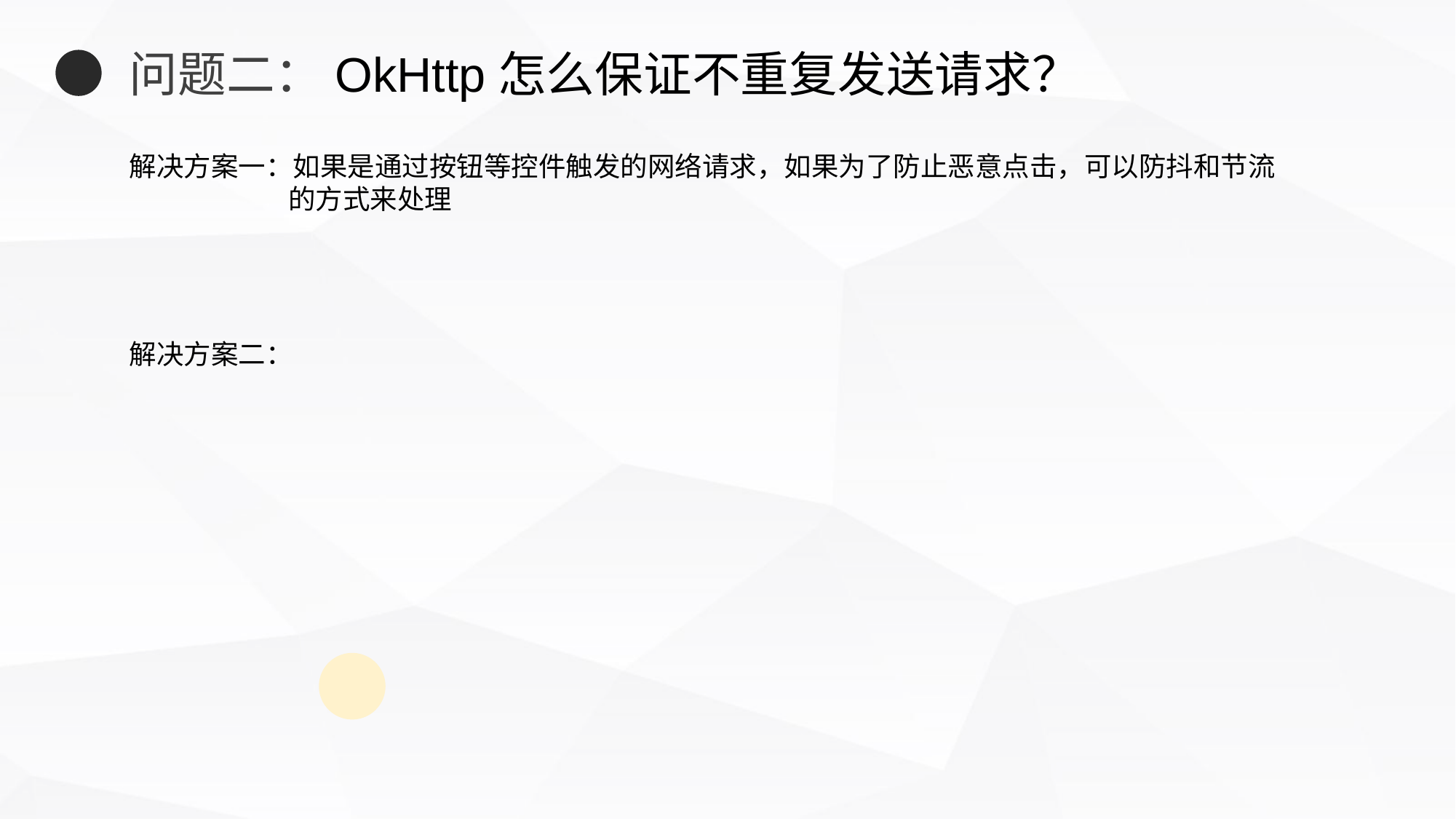

问题二：OkHttp怎么保证不重复发送请求？

解决方案一：如果是通过按钮等控件触发的网络请求，如果为了防止恶意点击，可以防抖和节流
	       的方式来处理
解决方案二：